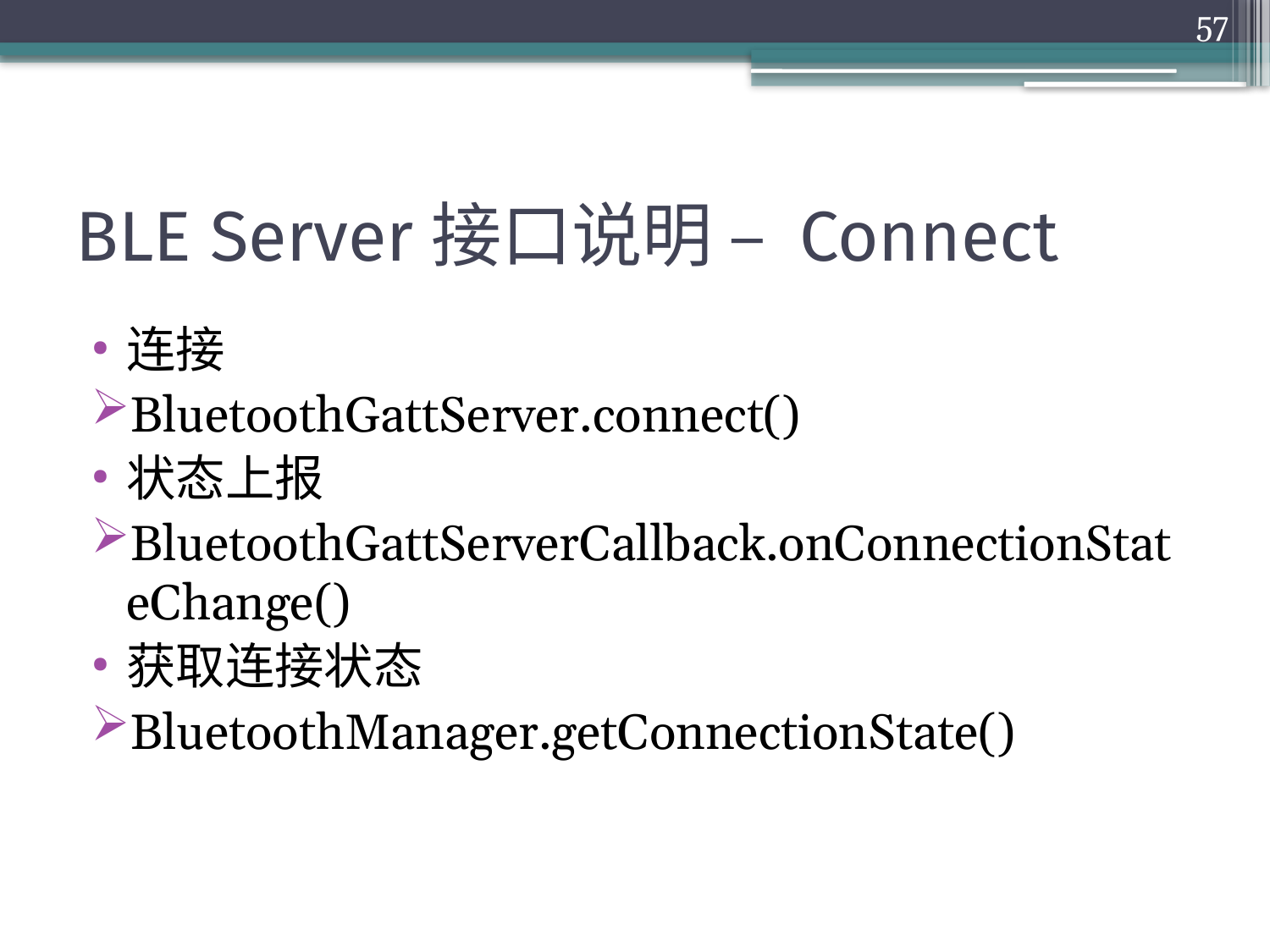

57
# BLE Server接口说明 – Connect
连接
BluetoothGattServer.connect()
状态上报
BluetoothGattServerCallback.onConnectionStateChange()
获取连接状态
BluetoothManager.getConnectionState()